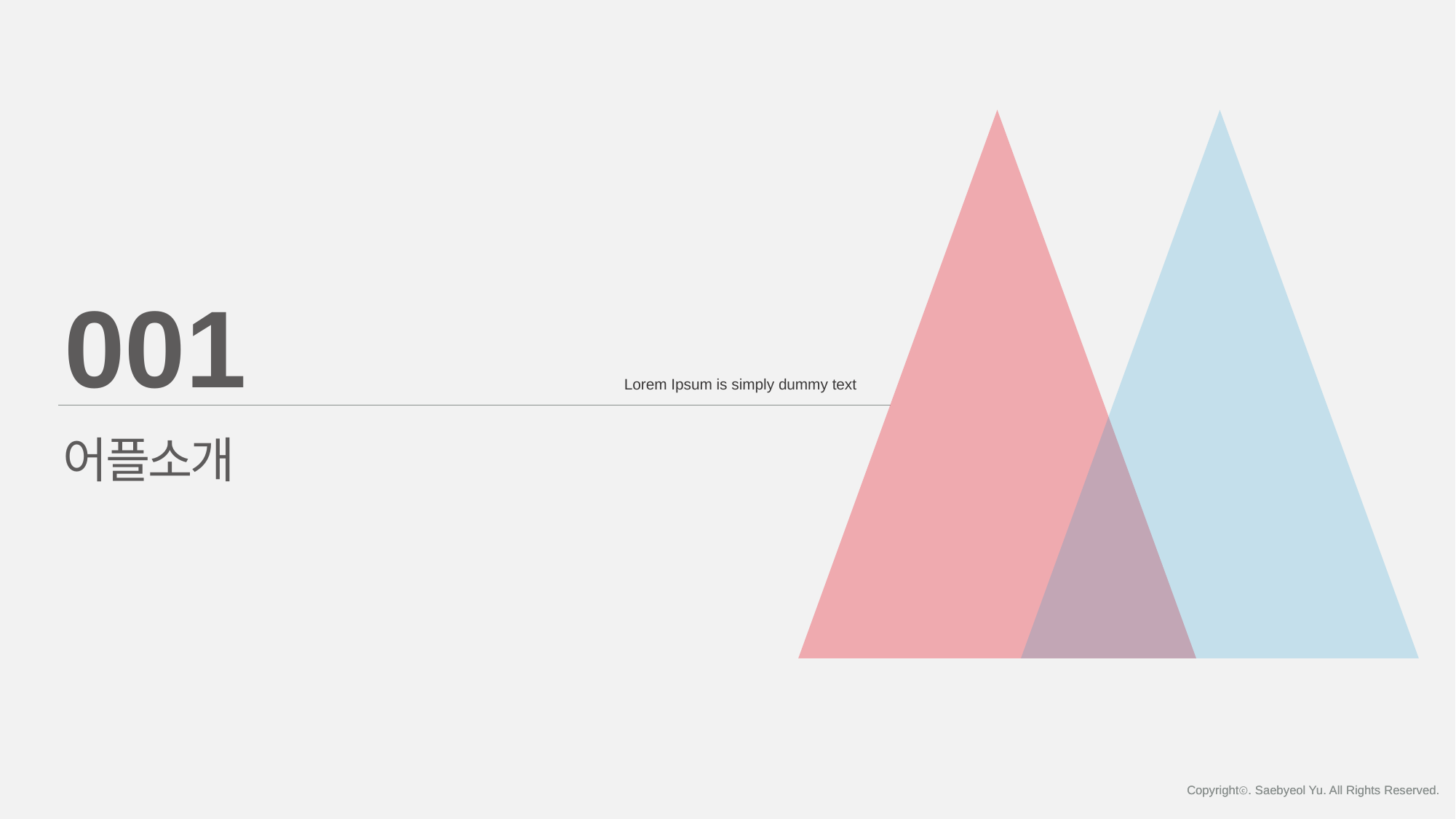

001
Lorem Ipsum is simply dummy text

어플소개
Copyrightⓒ. Saebyeol Yu. All Rights Reserved.